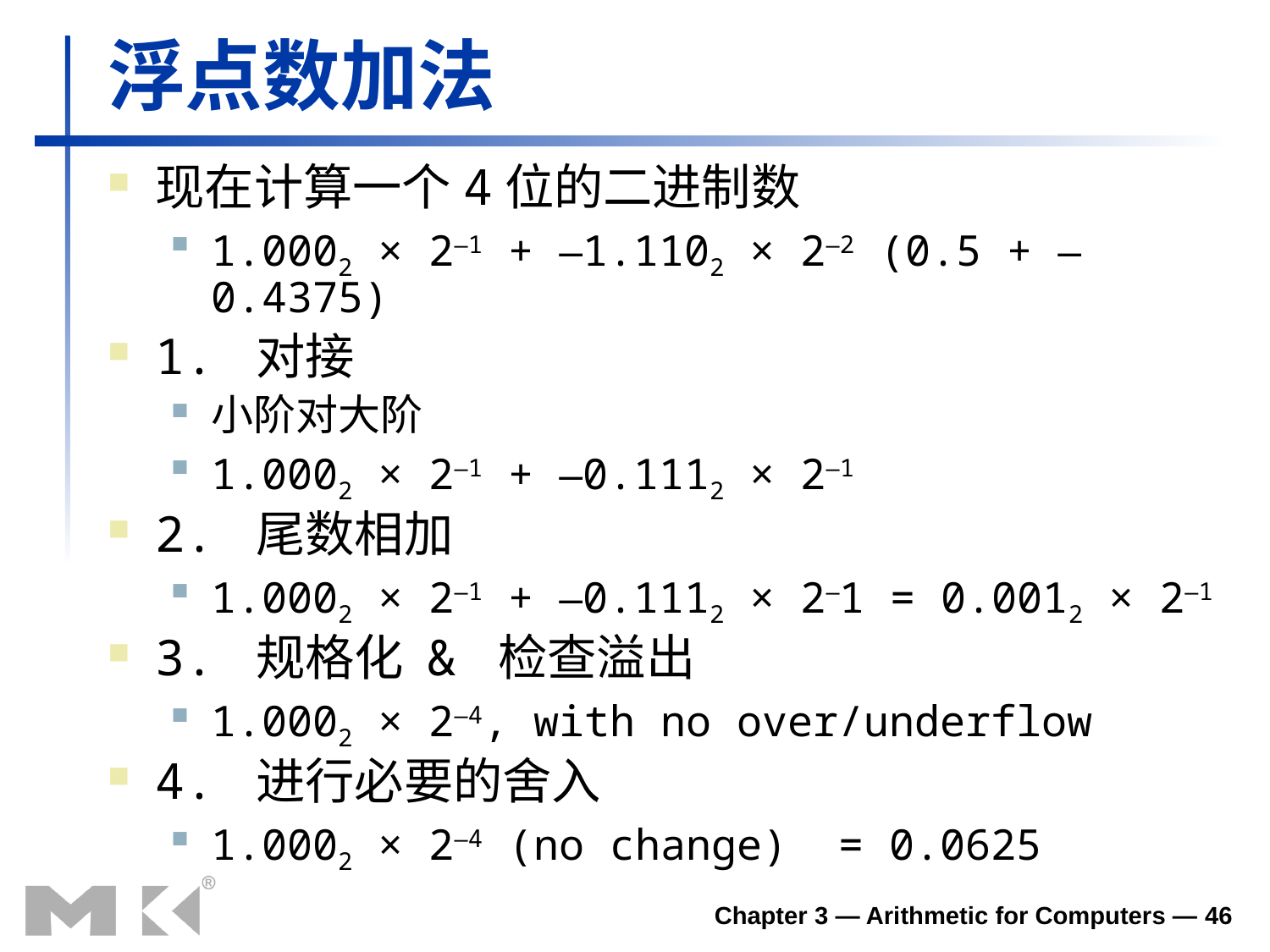

# 浮点数加法
现在计算一个4位的二进制数
1.0002 × 2–1 + –1.1102 × 2–2 (0.5 + –0.4375)
1. 对接
小阶对大阶
1.0002 × 2–1 + –0.1112 × 2–1
2. 尾数相加
1.0002 × 2–1 + –0.1112 × 2–1 = 0.0012 × 2–1
3. 规格化 & 检查溢出
1.0002 × 2–4, with no over/underflow
4. 进行必要的舍入
1.0002 × 2–4 (no change)  = 0.0625
Chapter 3 — Arithmetic for Computers — 46